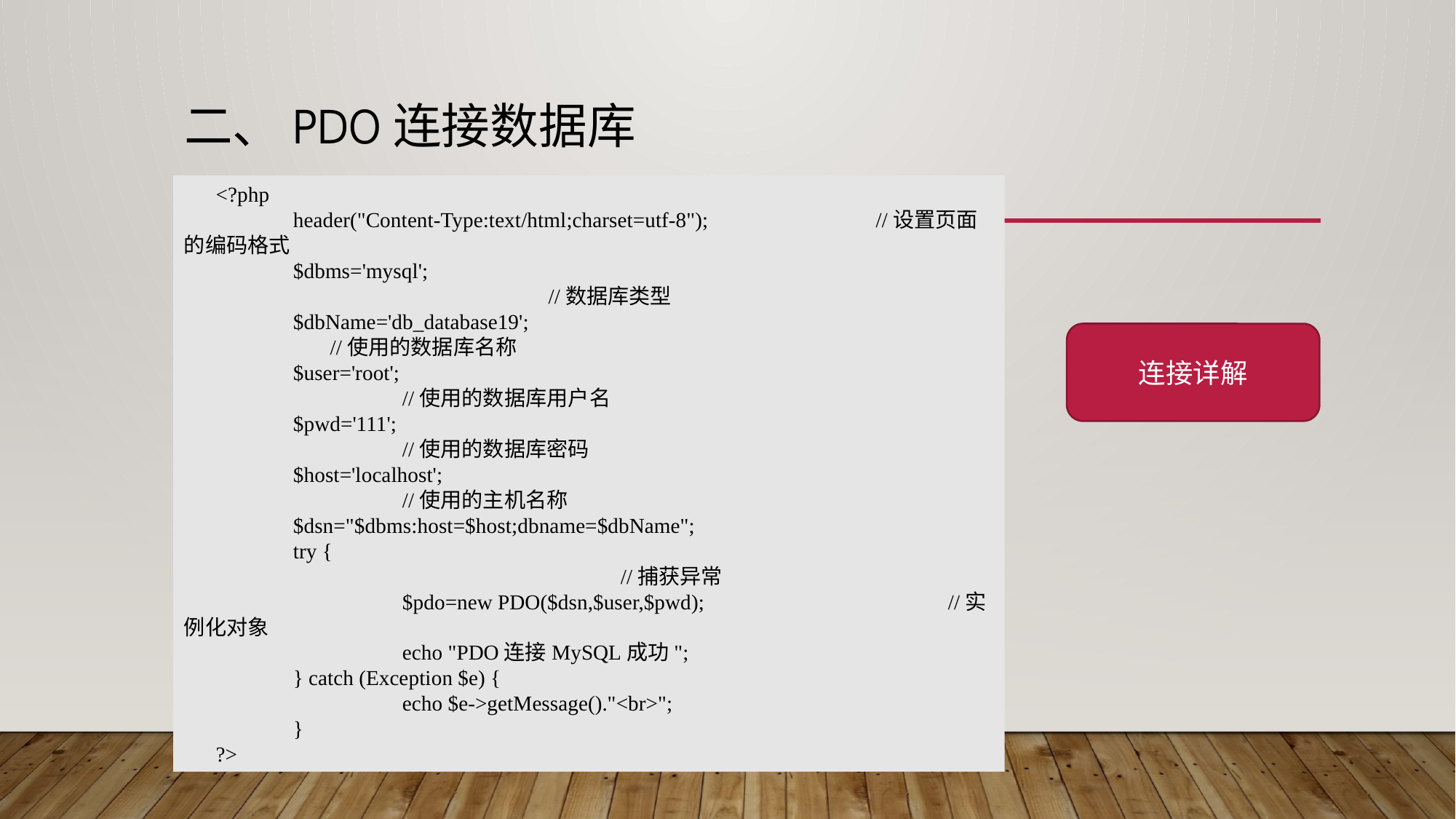

# 二、PDO连接数据库
<?php
	header("Content-Type:text/html;charset=utf-8");		       //设置页面的编码格式
	$dbms='mysql';								       //数据库类型
	$dbName='db_database19';					       //使用的数据库名称
	$user='root';								//使用的数据库用户名
	$pwd='111';								//使用的数据库密码
	$host='localhost';							//使用的主机名称
	$dsn="$dbms:host=$host;dbname=$dbName";
	try {										//捕获异常
		$pdo=new PDO($dsn,$user,$pwd);			//实例化对象
		echo "PDO连接MySQL成功";
	} catch (Exception $e) {
		echo $e->getMessage()."<br>";
	}
?>

连接详解